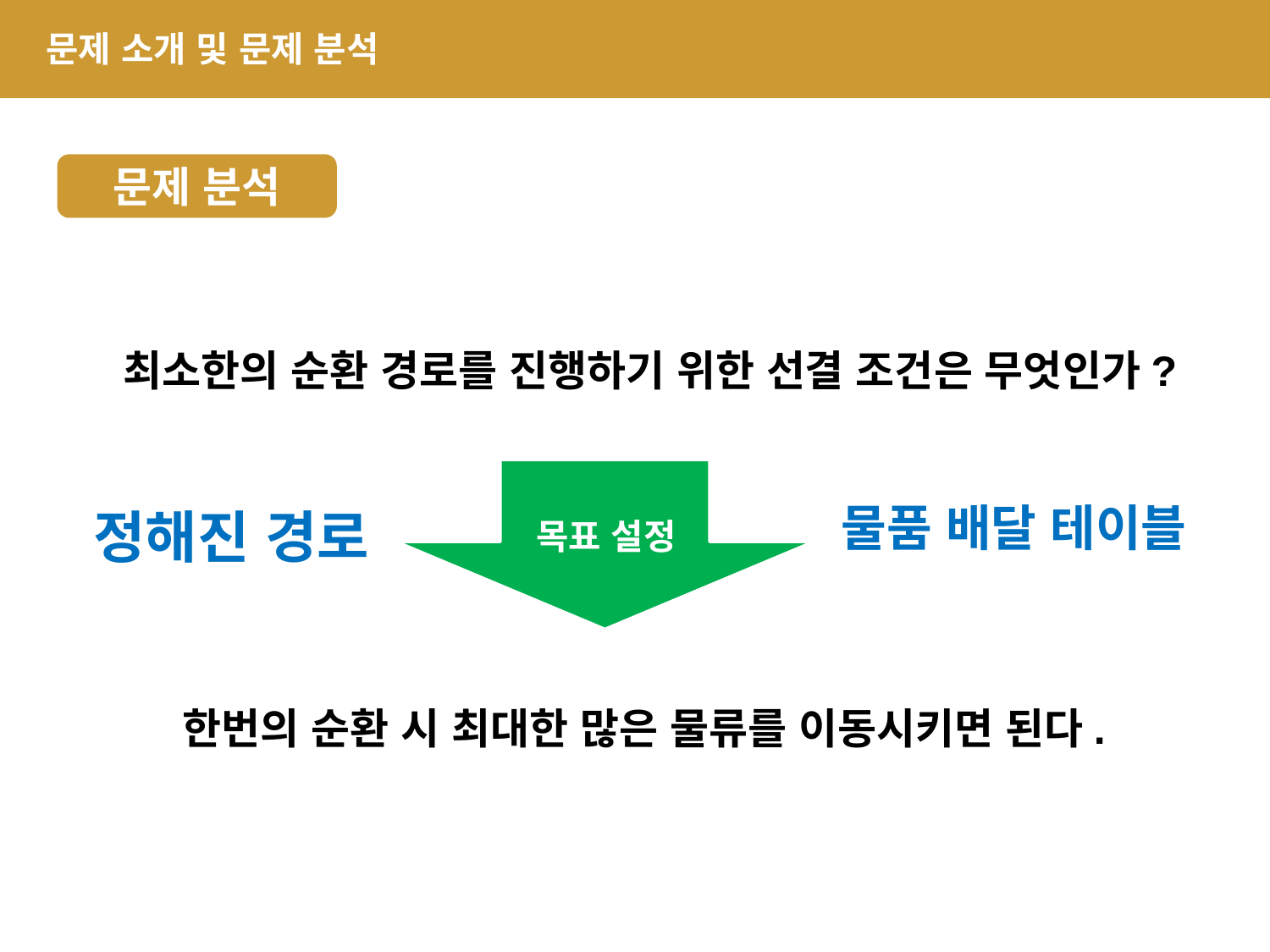

문제 소개 및 문제 분석
문제 분석
최소한의 순환 경로를 진행하기 위한 선결 조건은 무엇인가?

물품 배달 테이블
정해진 경로
목표 설정
한번의 순환 시 최대한 많은 물류를 이동시키면 된다.